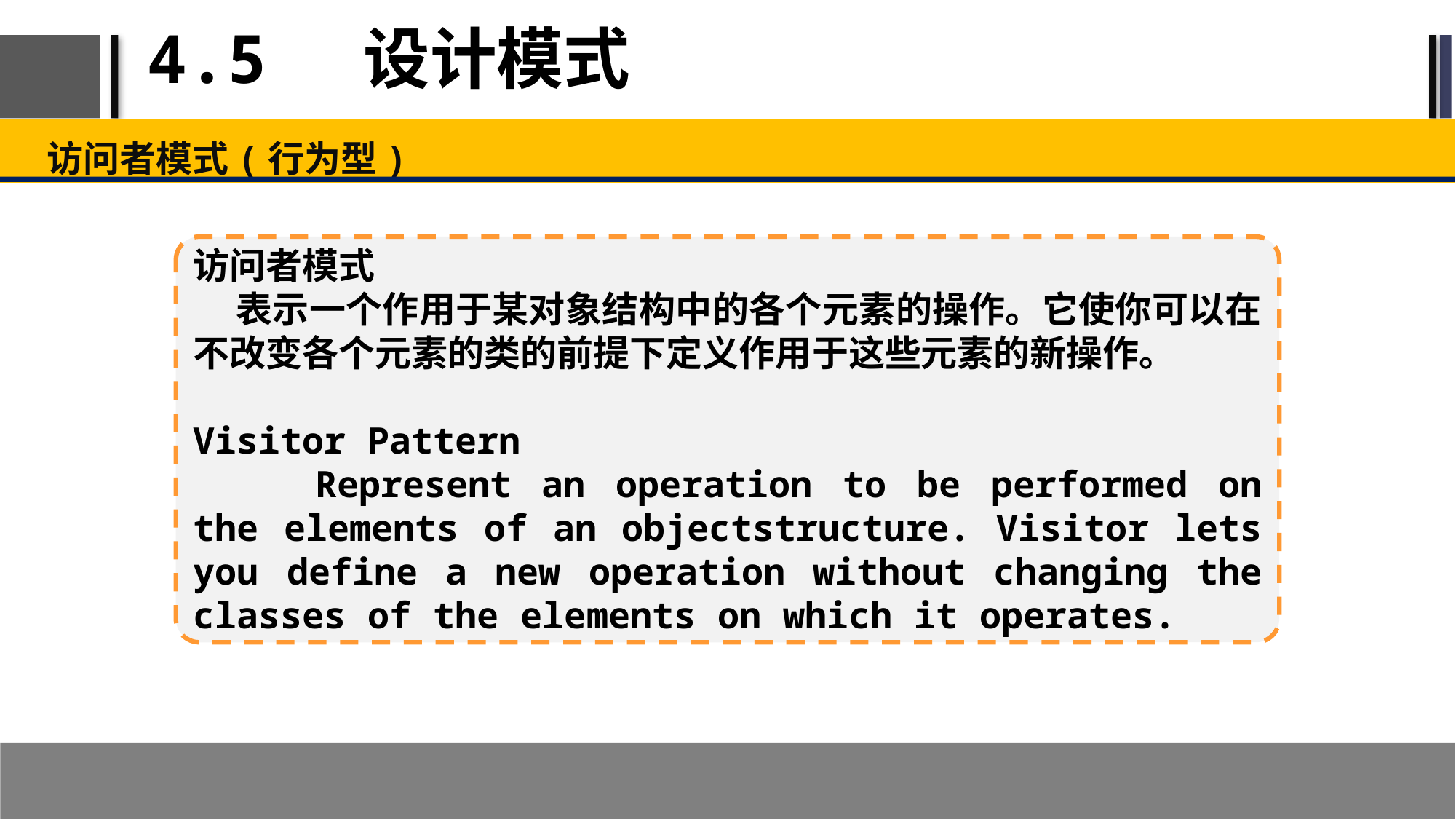

# 4.5  设计模式

访问者模式(行为型)

访问者模式
    表示一个作用于某对象结构中的各个元素的操作。它使你可以在不改变各个元素的类的前提下定义作用于这些元素的新操作。

Visitor Pattern
    Represent an operation to be performed on the elements of an objectstructure. Visitor lets you define a new operation without changing the classes of the elements on which it operates.